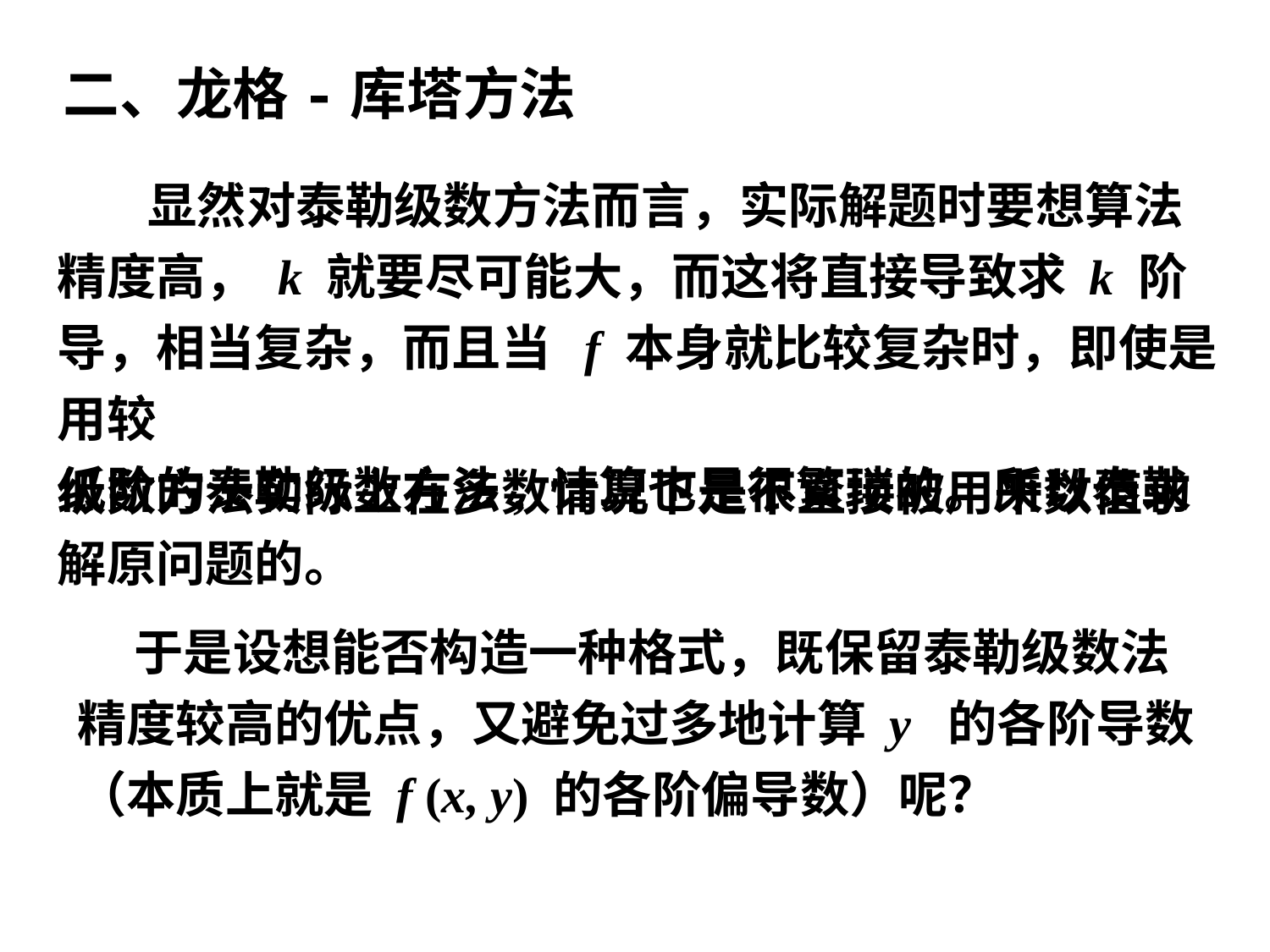

# 二、龙格-库塔方法
       显然对泰勒级数方法而言，实际解题时要想算法
精度高， k 就要尽可能大，而这将直接导致求 k 阶导，相当复杂，而且当  f 本身就比较复杂时，即使是用较
低阶的泰勒级数方法, 计算也是很繁琐的。所以泰勒
级数方法实际上在多数情况下是不直接被用来数值求解原问题的。
    于是设想能否构造一种格式，既保留泰勒级数法
精度较高的优点，又避免过多地计算 y  的各阶导数
（本质上就是 f (x, y) 的各阶偏导数）呢？